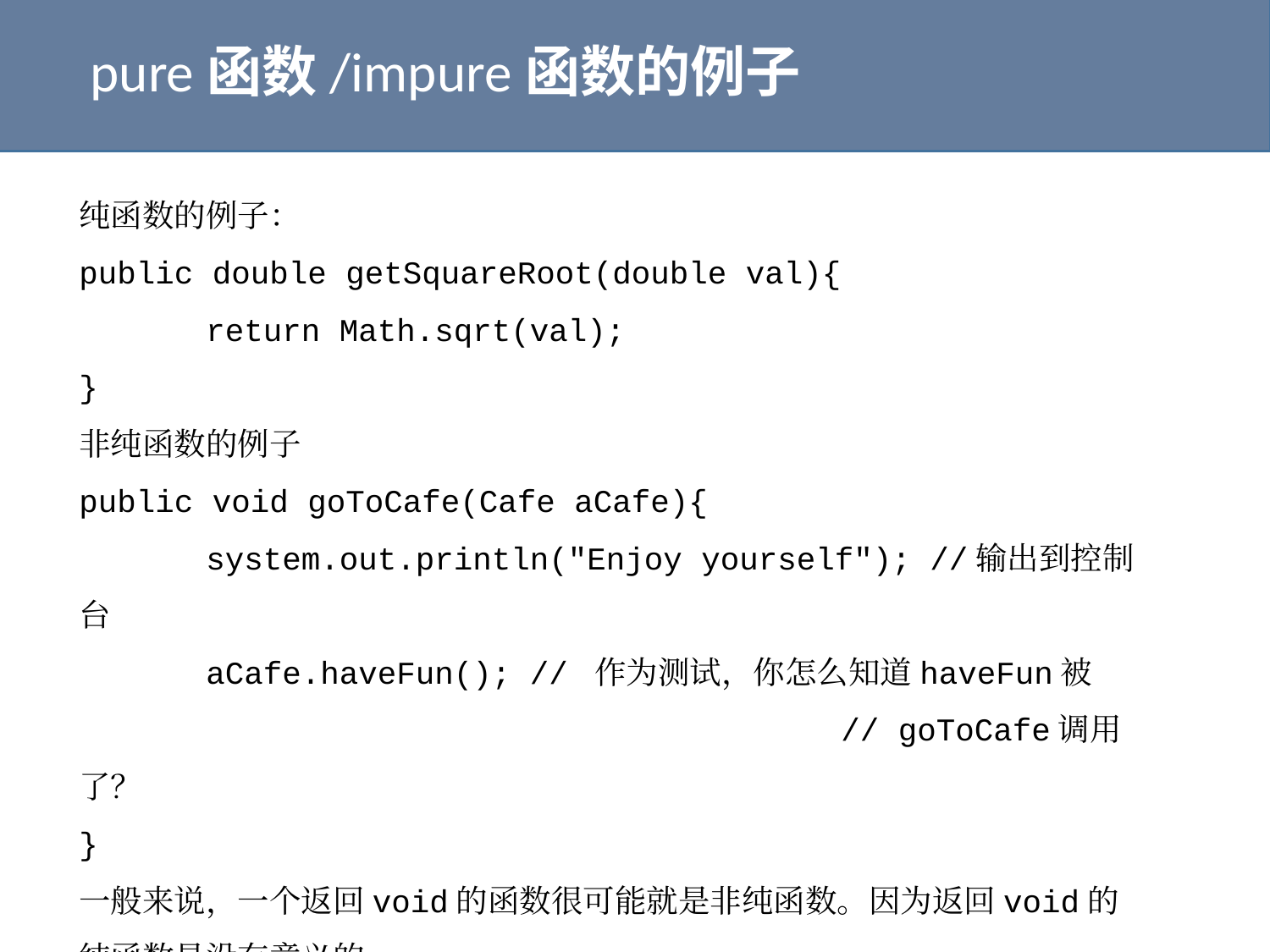

# pure函数/impure函数的例子
纯函数的例子：
public double getSquareRoot(double val){
	return Math.sqrt(val);
}
非纯函数的例子
public void goToCafe(Cafe aCafe){
	system.out.println("Enjoy yourself"); //输出到控制台
	aCafe.haveFun(); // 作为测试，你怎么知道haveFun被 						// goToCafe调用了？
}
一般来说，一个返回void的函数很可能就是非纯函数。因为返回void的纯函数是没有意义的。